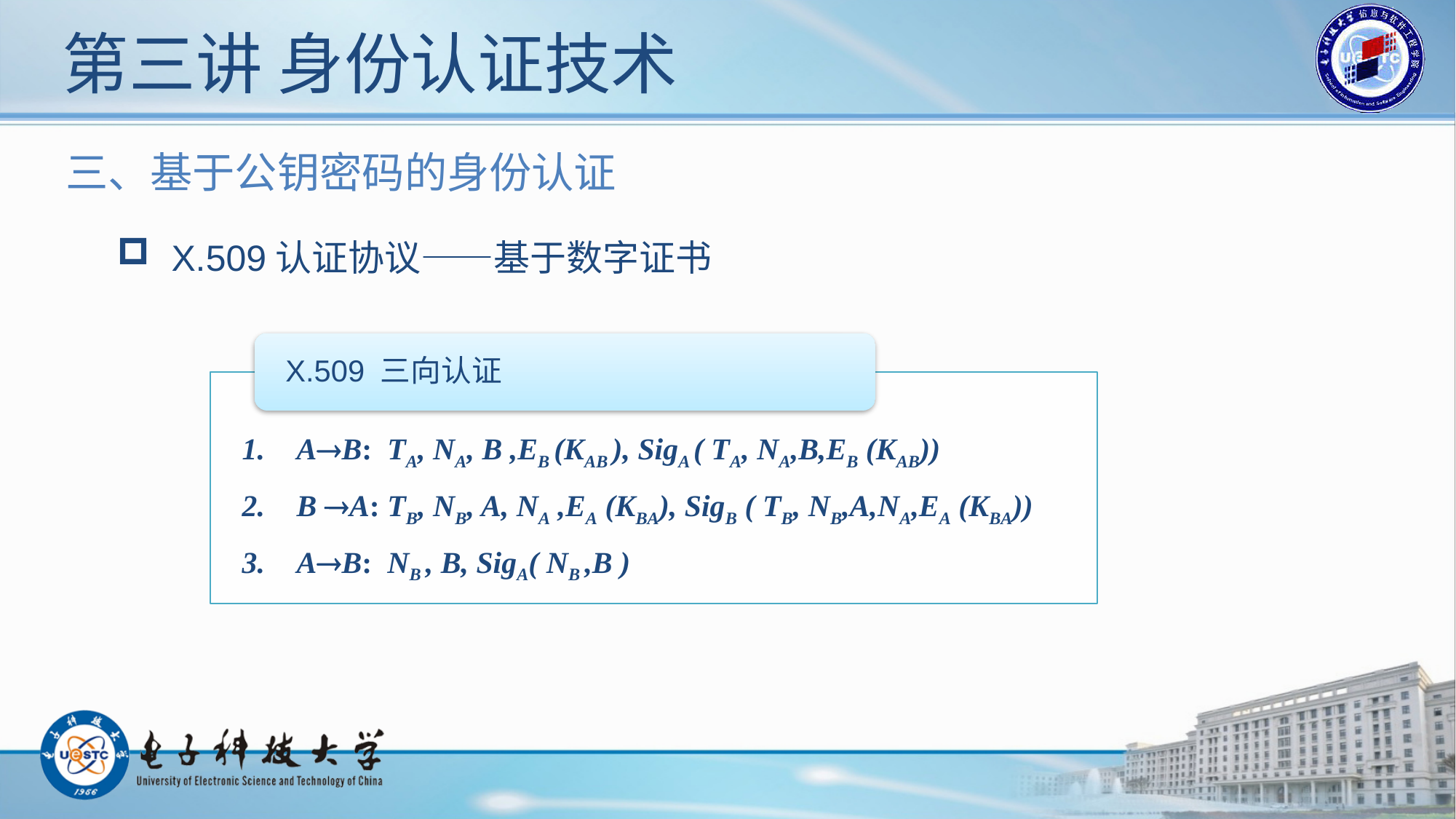

# 第三讲 身份认证技术
三、基于公钥密码的身份认证
  X.509认证协议——基于数字证书

X.509 三向认证
A→B:  TA, NA, B ,EB (KAB ), SigA ( TA, NA,B,EB (KAB))
B →A: TB, NB, A, NA ,EA (KBA), SigB ( TB, NB,A,NA,EA (KBA))
A→B:  NB , B, SigA( NB ,B )